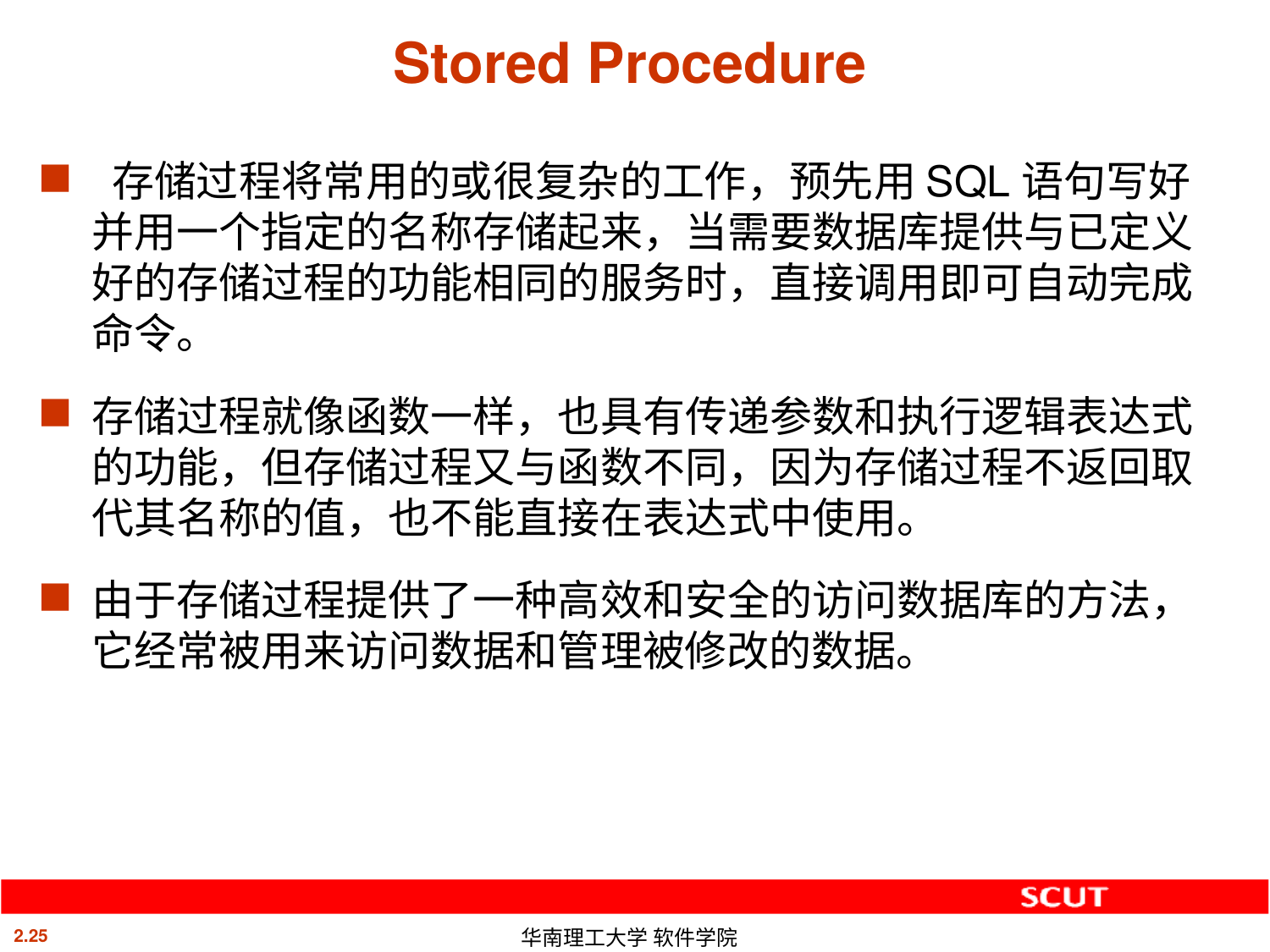

# Stored Procedure
 存储过程将常用的或很复杂的工作，预先用SQL语句写好并用一个指定的名称存储起来，当需要数据库提供与已定义好的存储过程的功能相同的服务时，直接调用即可自动完成命令。
存储过程就像函数一样，也具有传递参数和执行逻辑表达式的功能，但存储过程又与函数不同，因为存储过程不返回取代其名称的值，也不能直接在表达式中使用。
由于存储过程提供了一种高效和安全的访问数据库的方法，它经常被用来访问数据和管理被修改的数据。